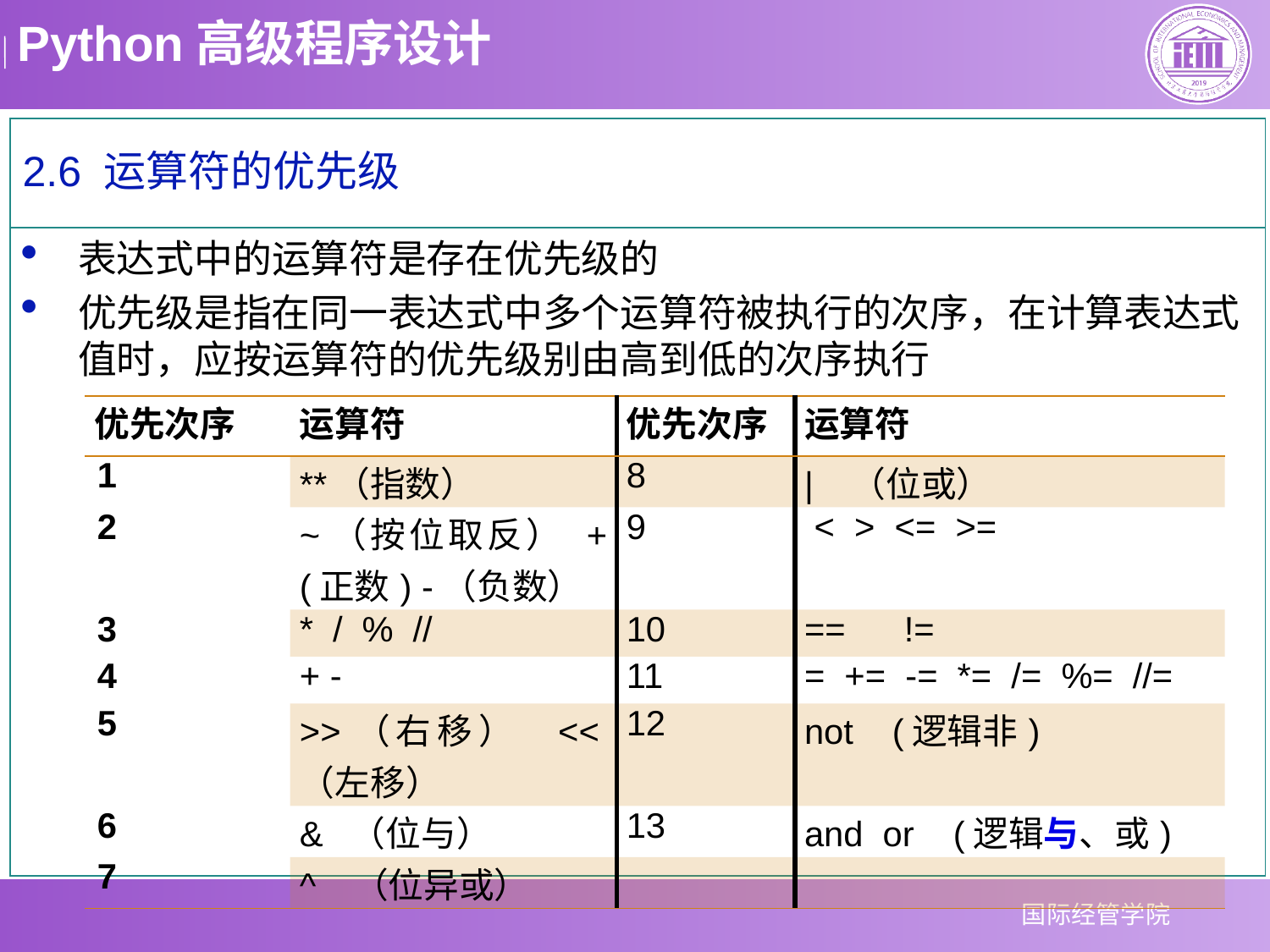

2.6 运算符的优先级
表达式中的运算符是存在优先级的
优先级是指在同一表达式中多个运算符被执行的次序，在计算表达式值时，应按运算符的优先级别由高到低的次序执行

| 优先次序 | 运算符 | 优先次序 | 运算符 |
| --- | --- | --- | --- |
| 1 | \*\*（指数） | 8 | | （位或） |
| 2 | ~（按位取反） +(正数) -（负数） | 9 | < > <= >= |
| 3 | \* / % // | 10 | == != |
| 4 | + - | 11 | = += -= \*= /= %= //= |
| 5 | >>（右移） <<（左移） | 12 | not (逻辑非) |
| 6 | & （位与） | 13 | and or (逻辑与、或) |
| 7 | ^ （位异或） |  |  |